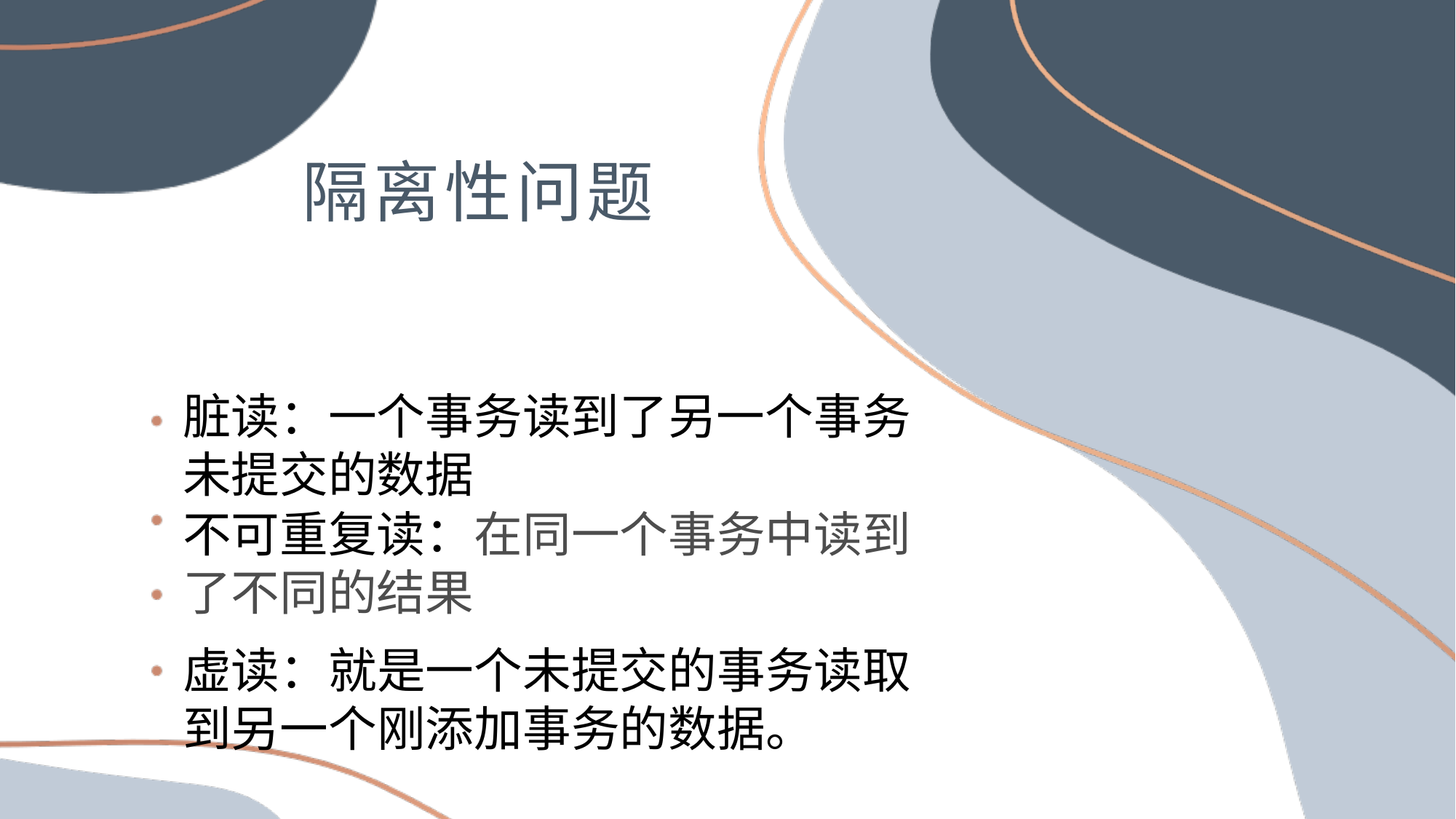

隔离性问题
脏读：一个事务读到了另一个事务未提交的数据

不可重复读：在同一个事务中读到了不同的结果

虚读：就是一个未提交的事务读取到另一个刚添加事务的数据。